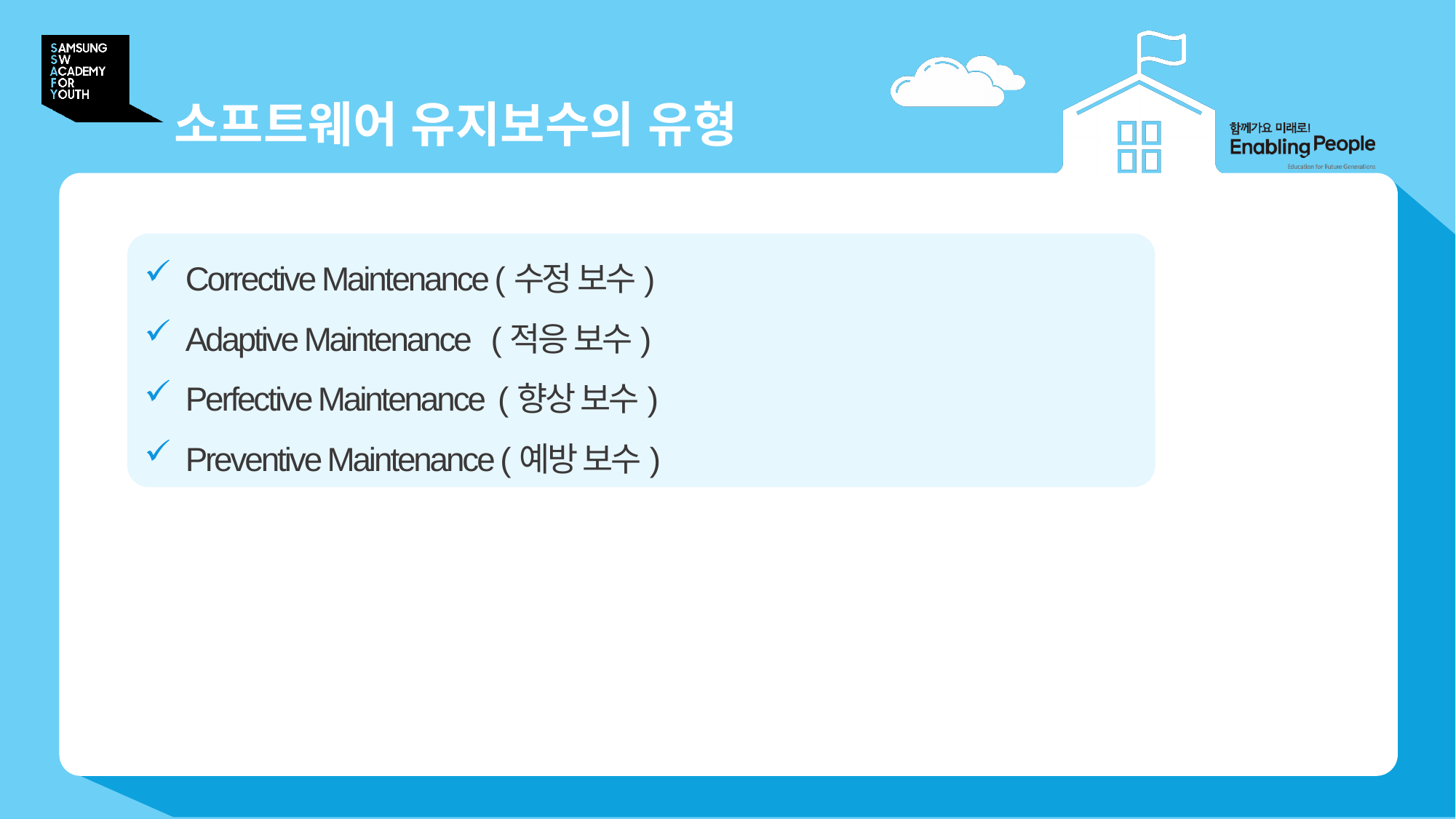

# 소프트웨어 유지보수의 유형
Corrective Maintenance (수정 보수)
Adaptive Maintenance   (적응 보수)
Perfective Maintenance  (향상 보수)
Preventive Maintenance (예방 보수)